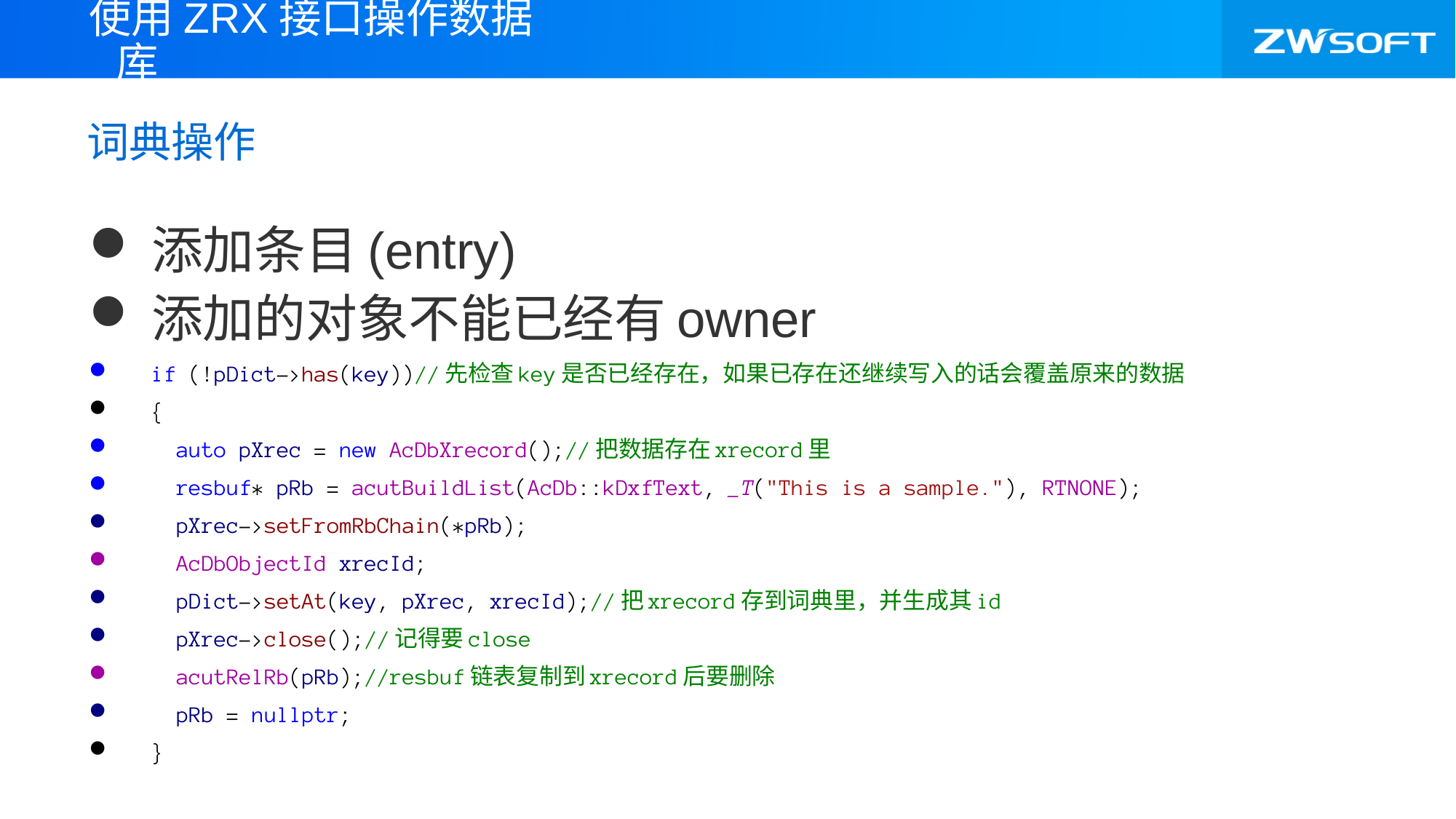

使用ZRX接口操作数据库
# 词典操作
添加条目(entry)
添加的对象不能已经有owner
if (!pDict->has(key))//先检查key是否已经存在，如果已存在还继续写入的话会覆盖原来的数据
{
  auto pXrec = new AcDbXrecord();//把数据存在xrecord里
  resbuf* pRb = acutBuildList(AcDb::kDxfText, _T("This is a sample."), RTNONE);
  pXrec->setFromRbChain(*pRb);
  AcDbObjectId xrecId;
  pDict->setAt(key, pXrec, xrecId);//把xrecord存到词典里，并生成其id
  pXrec->close();//记得要close
  acutRelRb(pRb);//resbuf链表复制到xrecord后要删除
  pRb = nullptr;
}